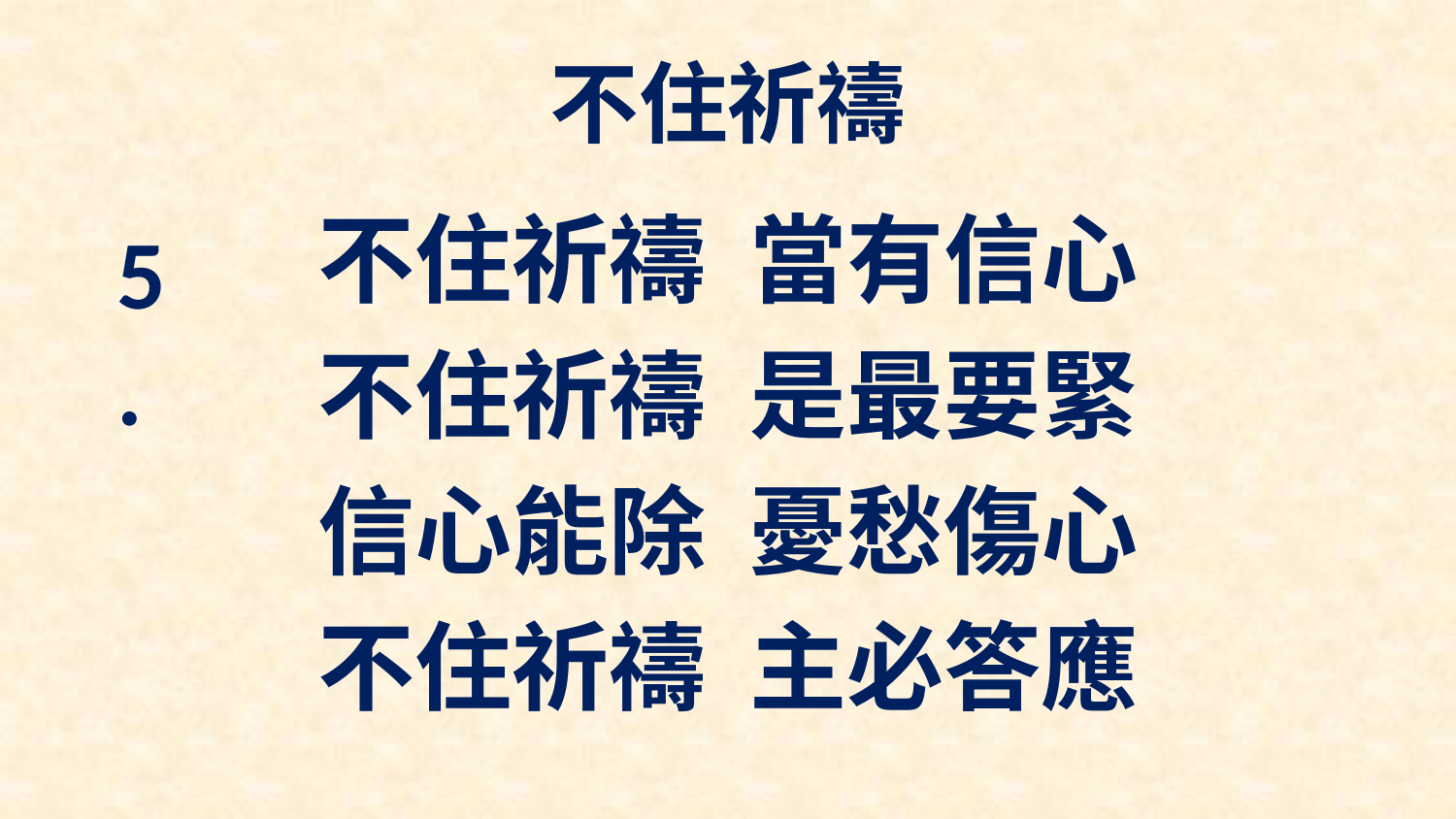

# 不住祈禱
不住祈禱  當有信心
不住祈禱  是最要緊
信心能除  憂愁傷心
不住祈禱  主必答應
5.